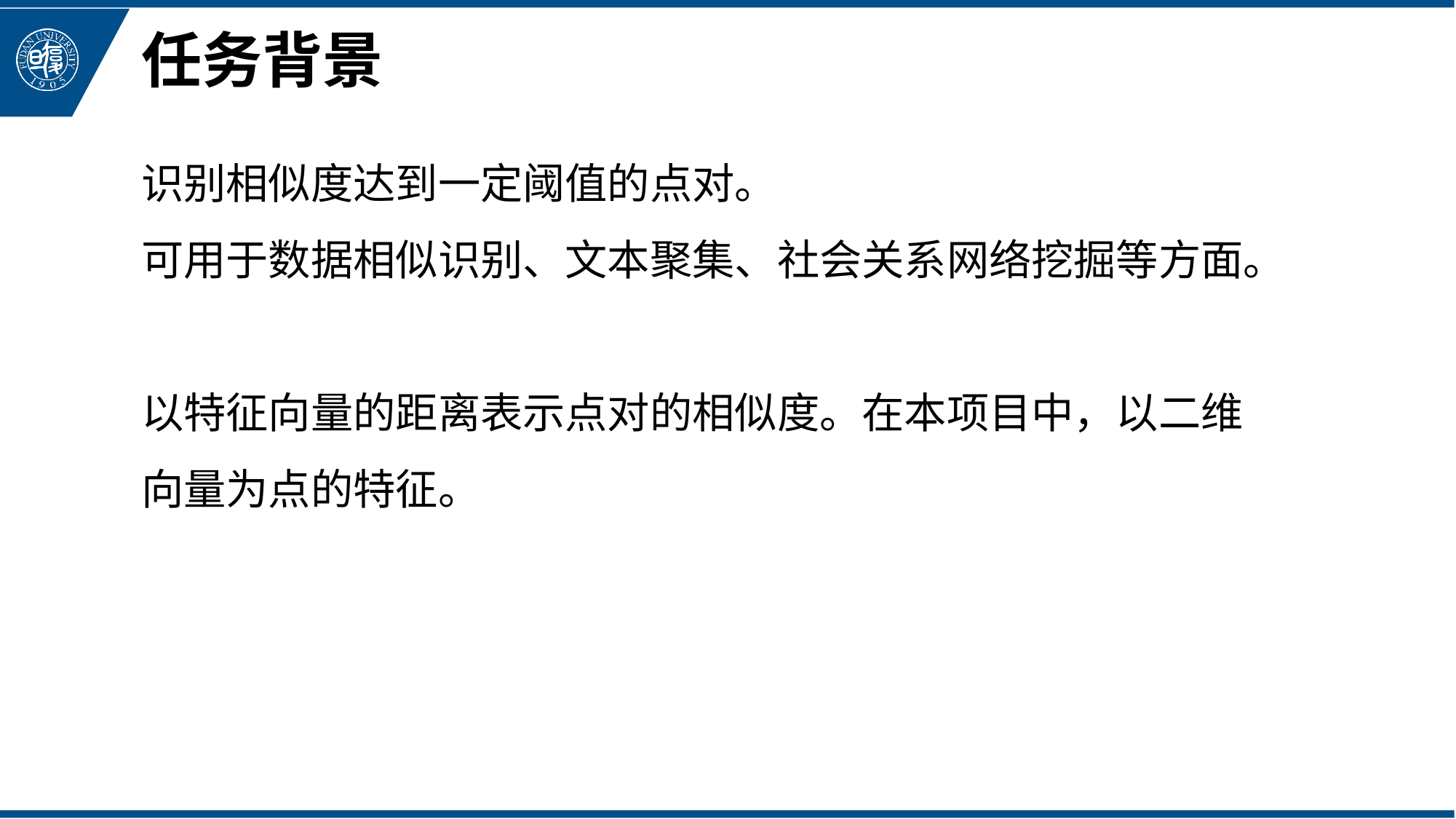

任务背景

识别相似度达到一定阈值的点对。
可用于数据相似识别、文本聚集、社会关系网络挖掘等方面。

以特征向量的距离表示点对的相似度。在本项目中，以二维
向量为点的特征。